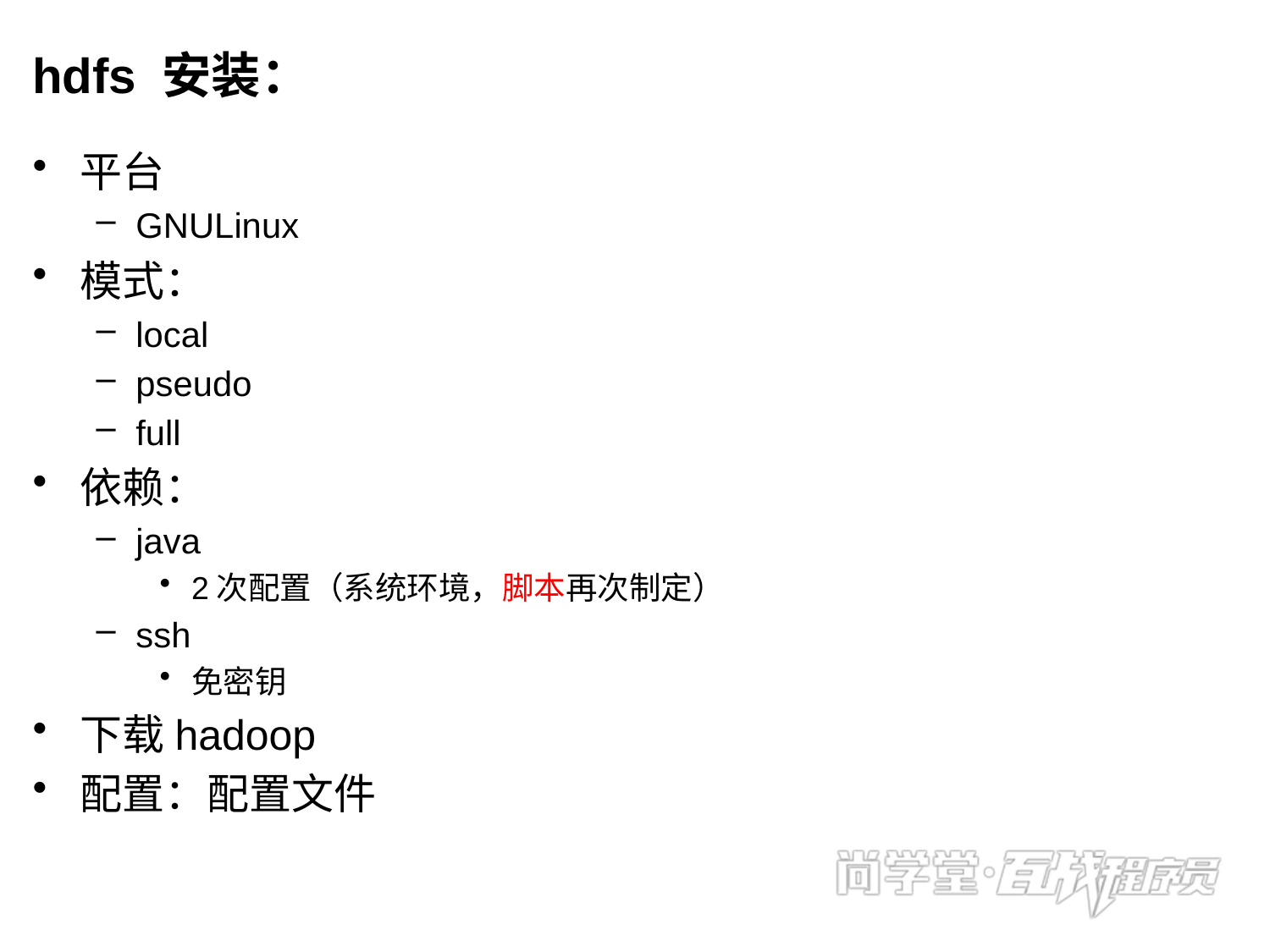

# hdfs 安装：
平台
GNULinux
模式：
local
pseudo
full
依赖：
java
2次配置（系统环境，脚本再次制定）
ssh
免密钥
下载hadoop
配置：配置文件